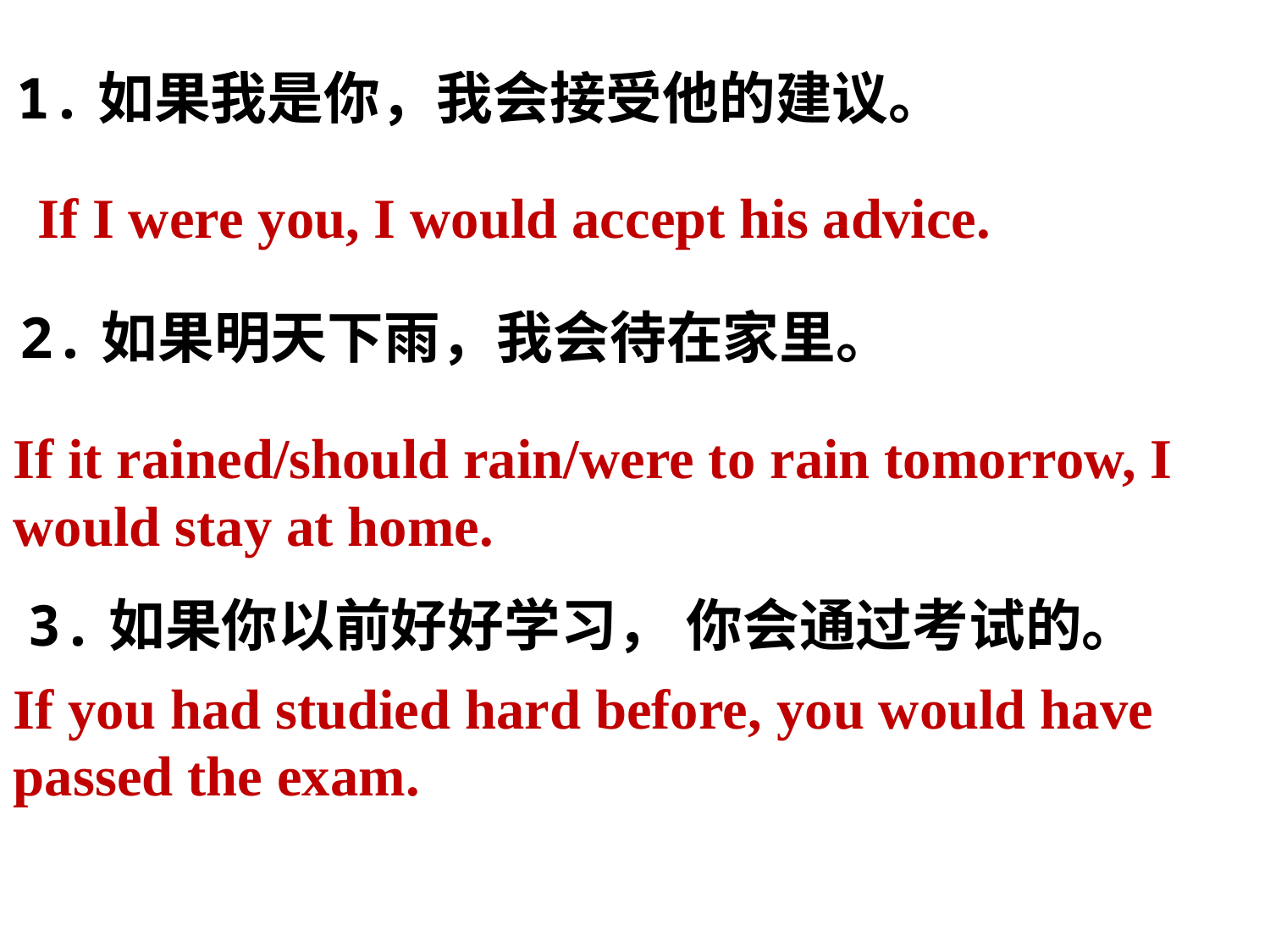

1.如果我是你，我会接受他的建议。
If I were you, I would accept his advice.
2.如果明天下雨，我会待在家里。
If it rained/should rain/were to rain tomorrow, I would stay at home.
3.如果你以前好好学习， 你会通过考试的。
If you had studied hard before, you would have passed the exam.